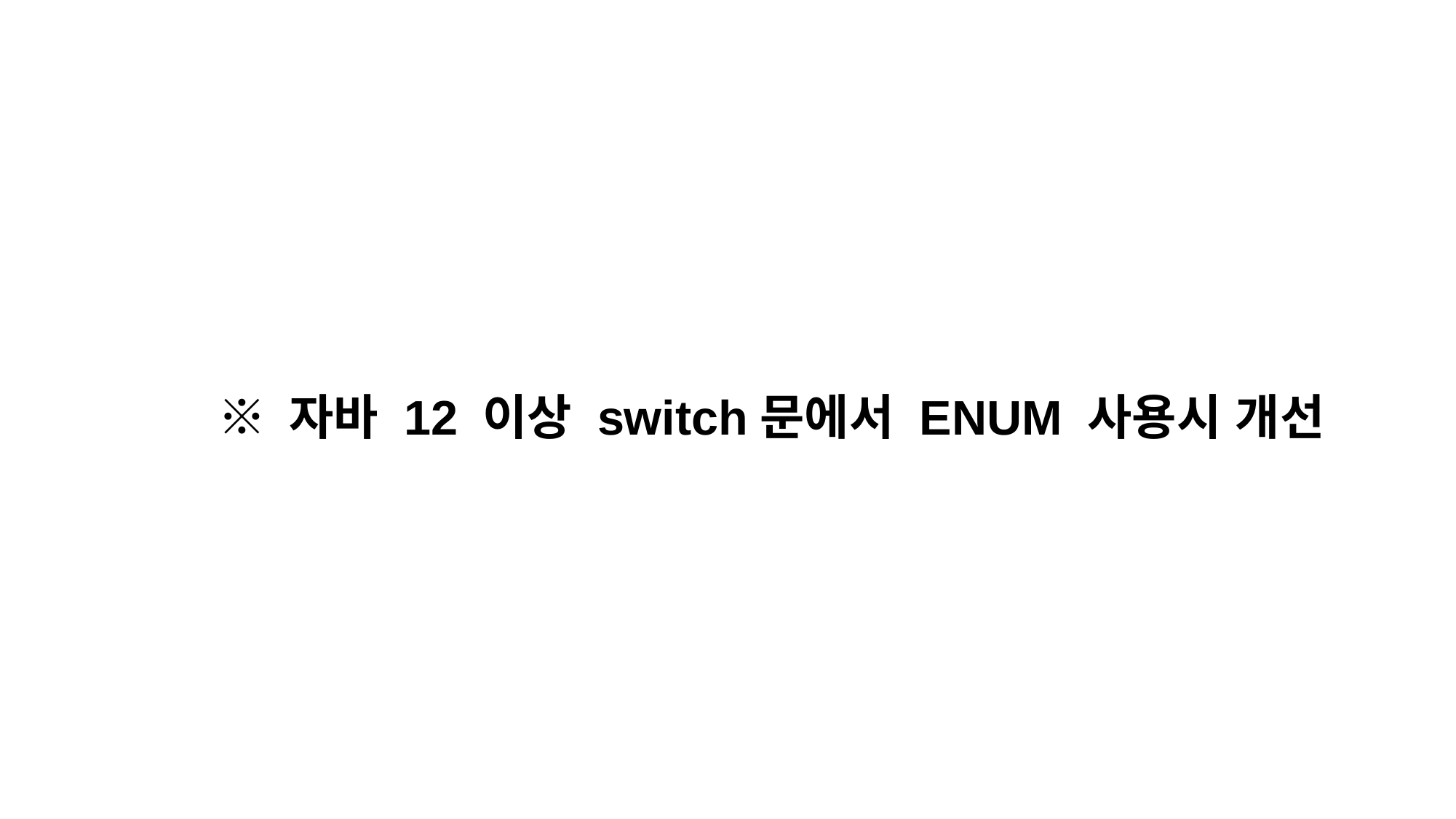

※ 자바 12 이상 switch문에서 ENUM 사용시 개선